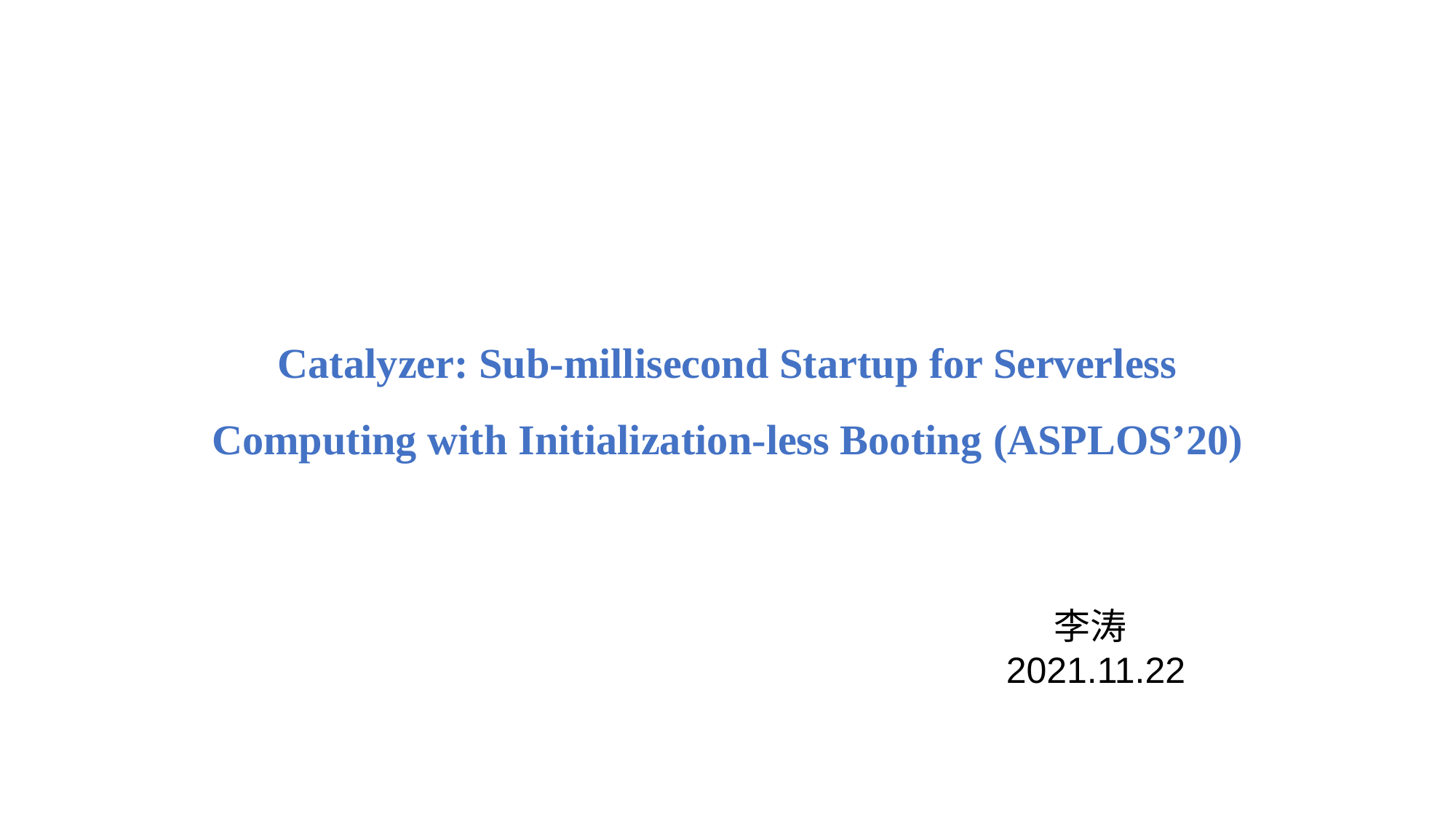

# Catalyzer: Sub-millisecond Startup for Serverless Computing with Initialization-less Booting (ASPLOS’20)
      李涛
 2021.11.22